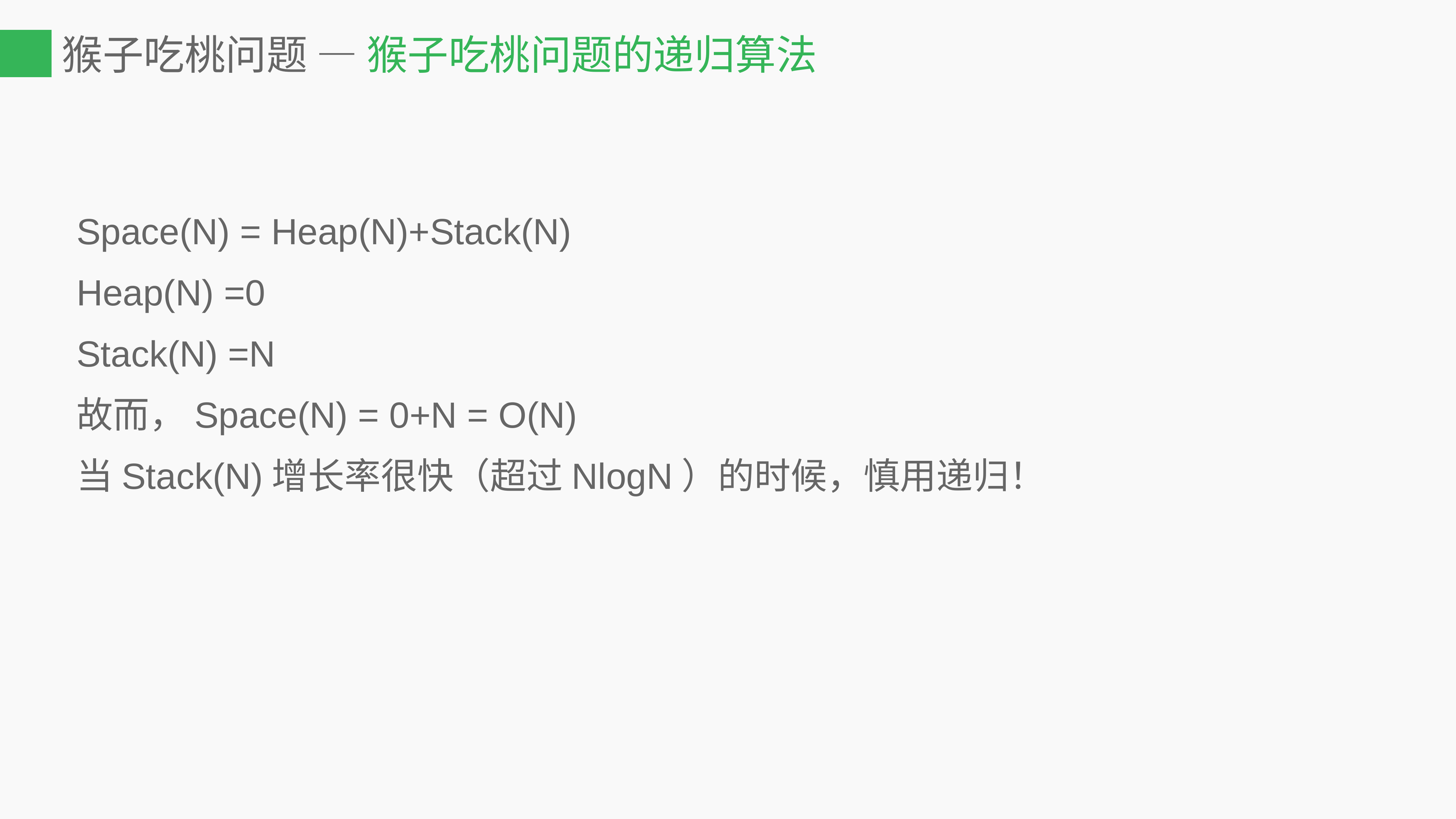

# 猴子吃桃问题 — 猴子吃桃问题的递归算法
Space(N) = Heap(N)+Stack(N)
Heap(N) =0
Stack(N) =N
故而，Space(N) = 0+N = O(N)
当Stack(N)增长率很快（超过NlogN）的时候，慎用递归！